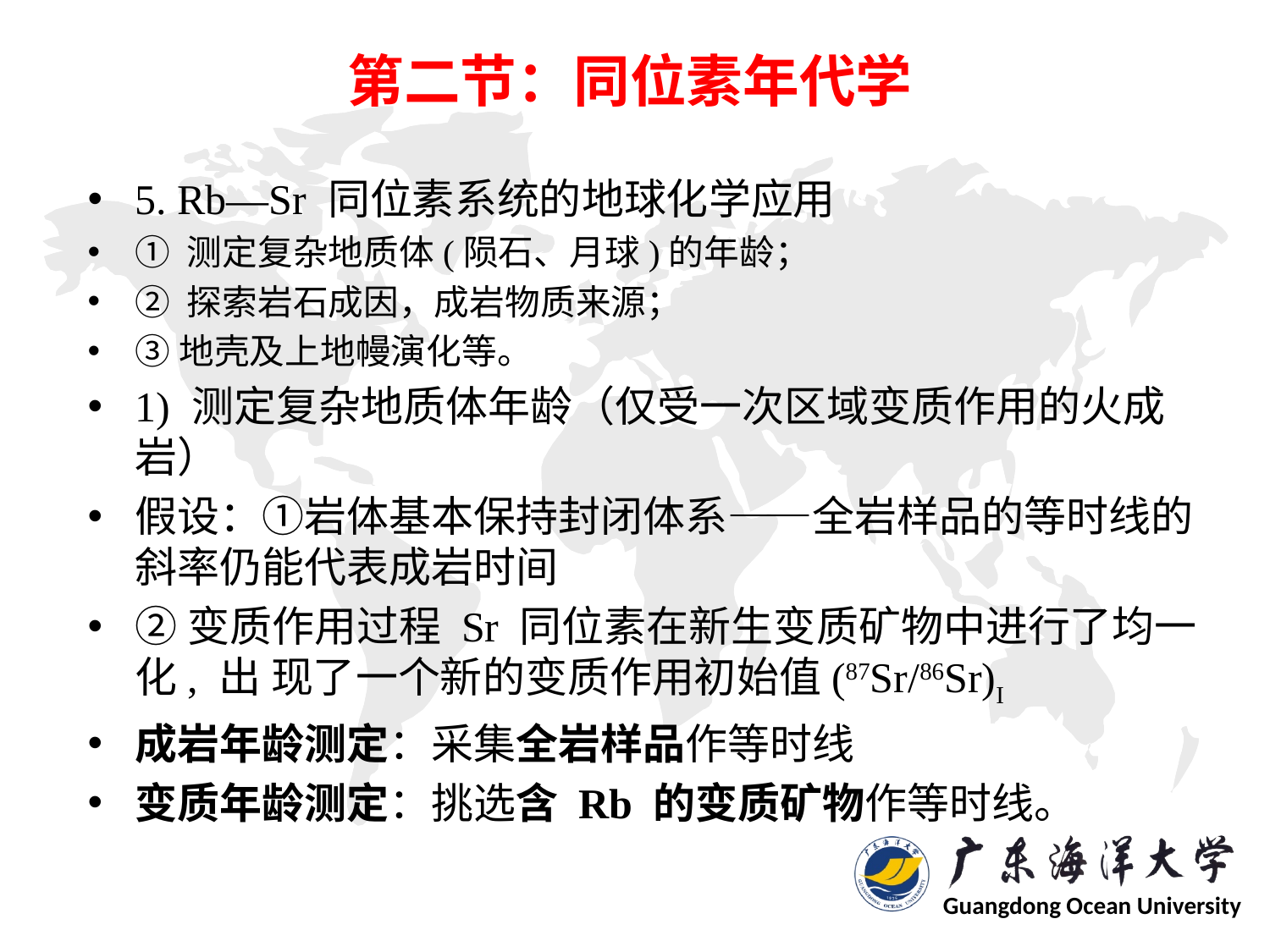

# 第二节：同位素年代学
5. Rb—Sr 同位素系统的地球化学应用
① 测定复杂地质体(陨石、月球)的年龄；
② 探索岩石成因，成岩物质来源；
③地壳及上地幔演化等。
1) 测定复杂地质体年龄（仅受一次区域变质作用的火成岩）
假设：①岩体基本保持封闭体系——全岩样品的等时线的
斜率仍能代表成岩时间
②变质作用过程 Sr 同位素在新生变质矿物中进行了均一化, 出 现了一个新的变质作用初始值(87Sr/86Sr)I
成岩年龄测定：采集全岩样品作等时线
变质年龄测定：挑选含 Rb 的变质矿物作等时线。